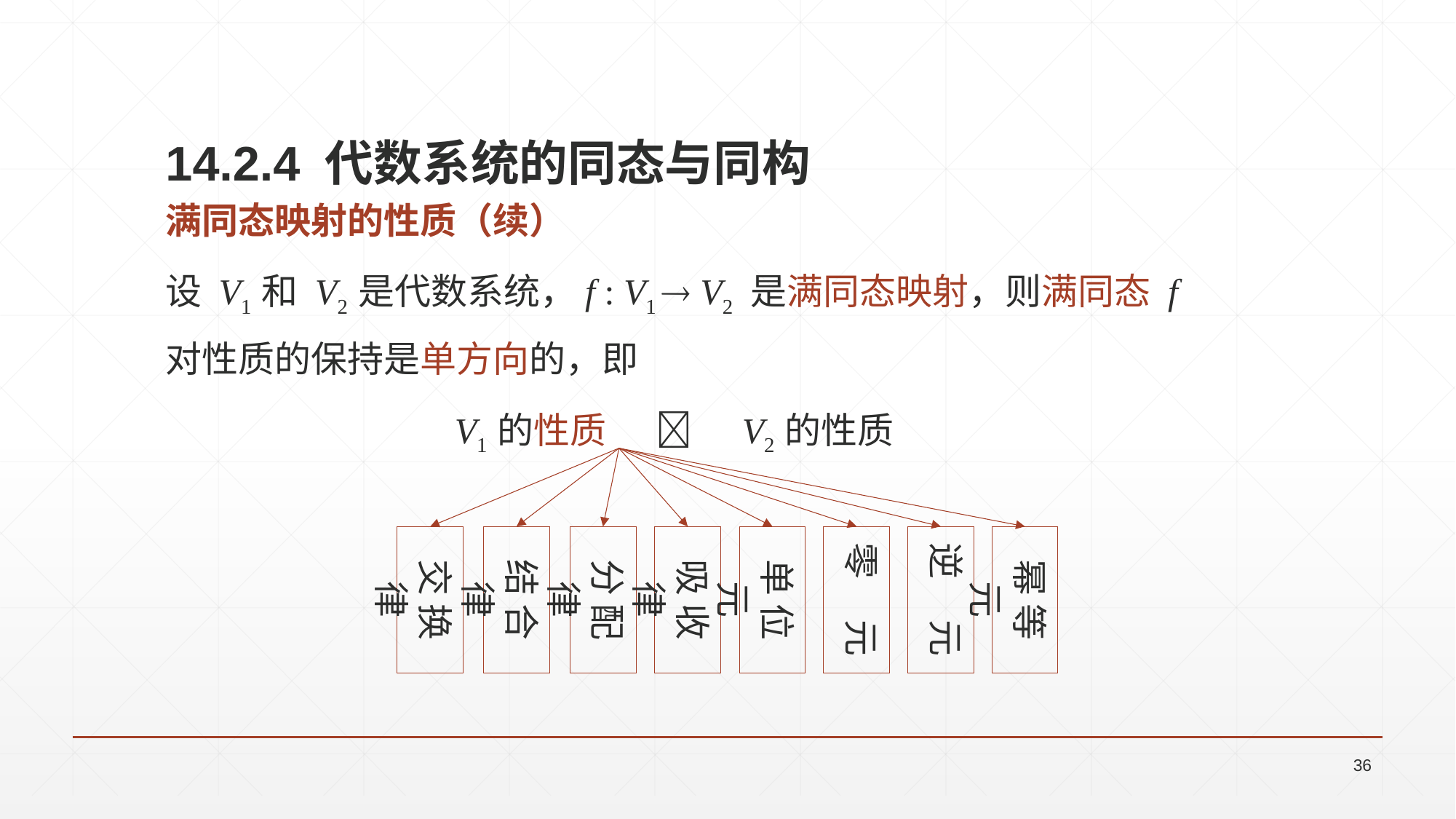

14.2.4 代数系统的同态与同构
满同态映射的性质（续）
设 V1 和 V2 是代数系统，f : V1 → V2 是满同态映射，则满同态 f
对性质的保持是单方向的，即
V1 的性质      ⇒     V2 的性质

交 换 律
结 合 律
分 配 律
吸 收 律
单 位 元
零     元
逆     元
幂 等 元
36